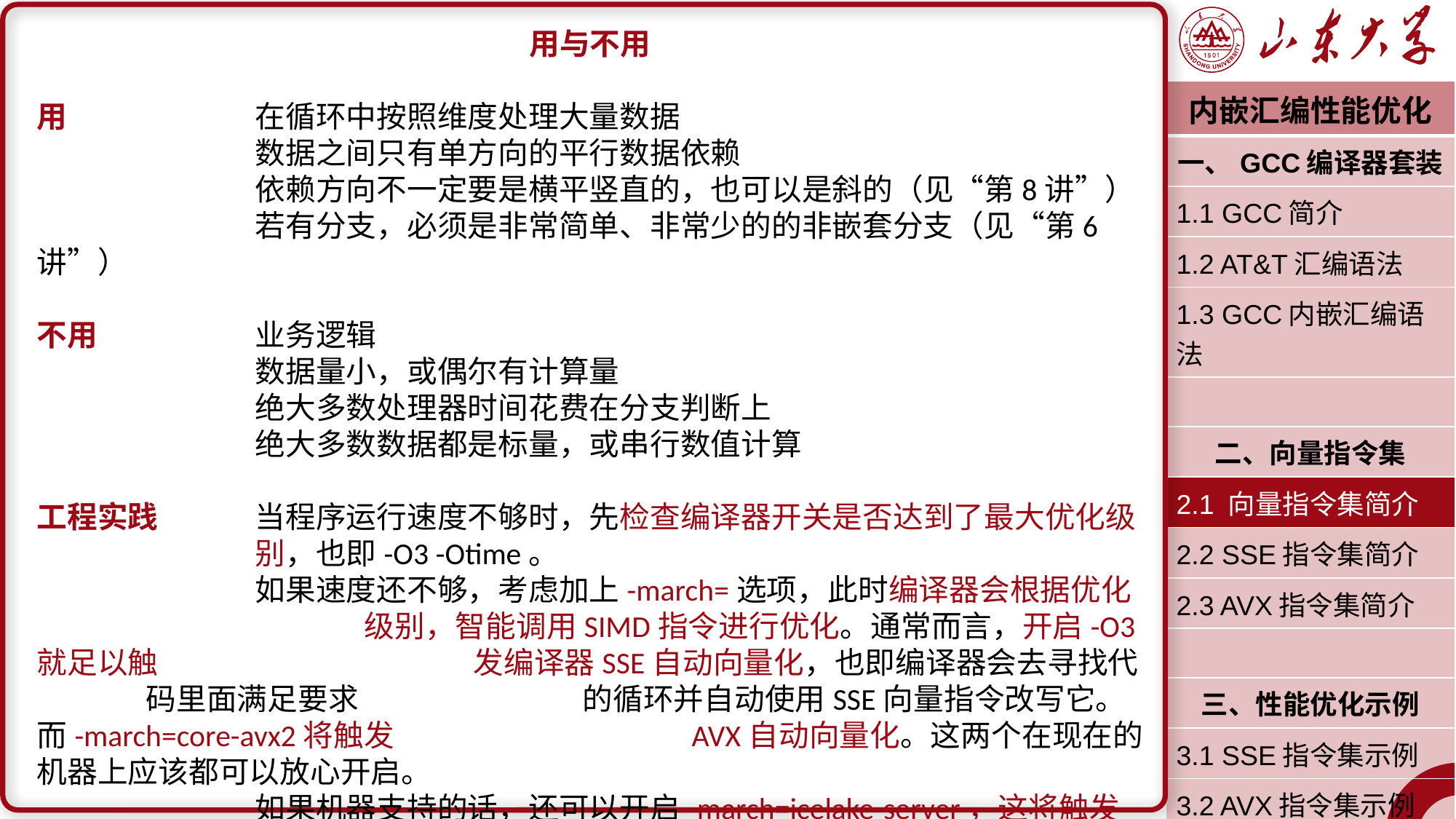

用与不用

用		在循环中按照维度处理大量数据
		数据之间只有单方向的平行数据依赖
		依赖方向不一定要是横平竖直的，也可以是斜的（见“第8讲”）
		若有分支，必须是非常简单、非常少的的非嵌套分支（见“第6讲”）

不用		业务逻辑
		数据量小，或偶尔有计算量
		绝大多数处理器时间花费在分支判断上
		绝大多数数据都是标量，或串行数值计算

工程实践	当程序运行速度不够时，先检查编译器开关是否达到了最大优化级		别，也即-O3 -Otime。
		如果速度还不够，考虑加上-march=选项，此时编译器会根据优化			级别，智能调用SIMD指令进行优化。通常而言，开启-O3就足以触			发编译器SSE自动向量化，也即编译器会去寻找代	码里面满足要求			的循环并自动使用SSE向量指令改写它。而-march=core-avx2将触发			AVX自动向量化。这两个在现在的机器上应该都可以放心开启。
		如果机器支持的话，还可以开启-march=icelake-server，这将触发A			VX-512自动向量化。（不包括12代酷睿）
| 内嵌汇编性能优化 |
| --- |
| 一、GCC编译器套装 |
| 1.1 GCC简介 |
| 1.2 AT&T汇编语法 |
| 1.3 GCC内嵌汇编语法 |
|  |
| 二、向量指令集 |
| 2.1 向量指令集简介 |
| 2.2 SSE指令集简介 |
| 2.3 AVX指令集简介 |
|  |
| 三、性能优化示例 |
| 3.1 SSE指令集示例 |
| 3.2 AVX指令集示例 |
| 潘润宇 2022.09 |